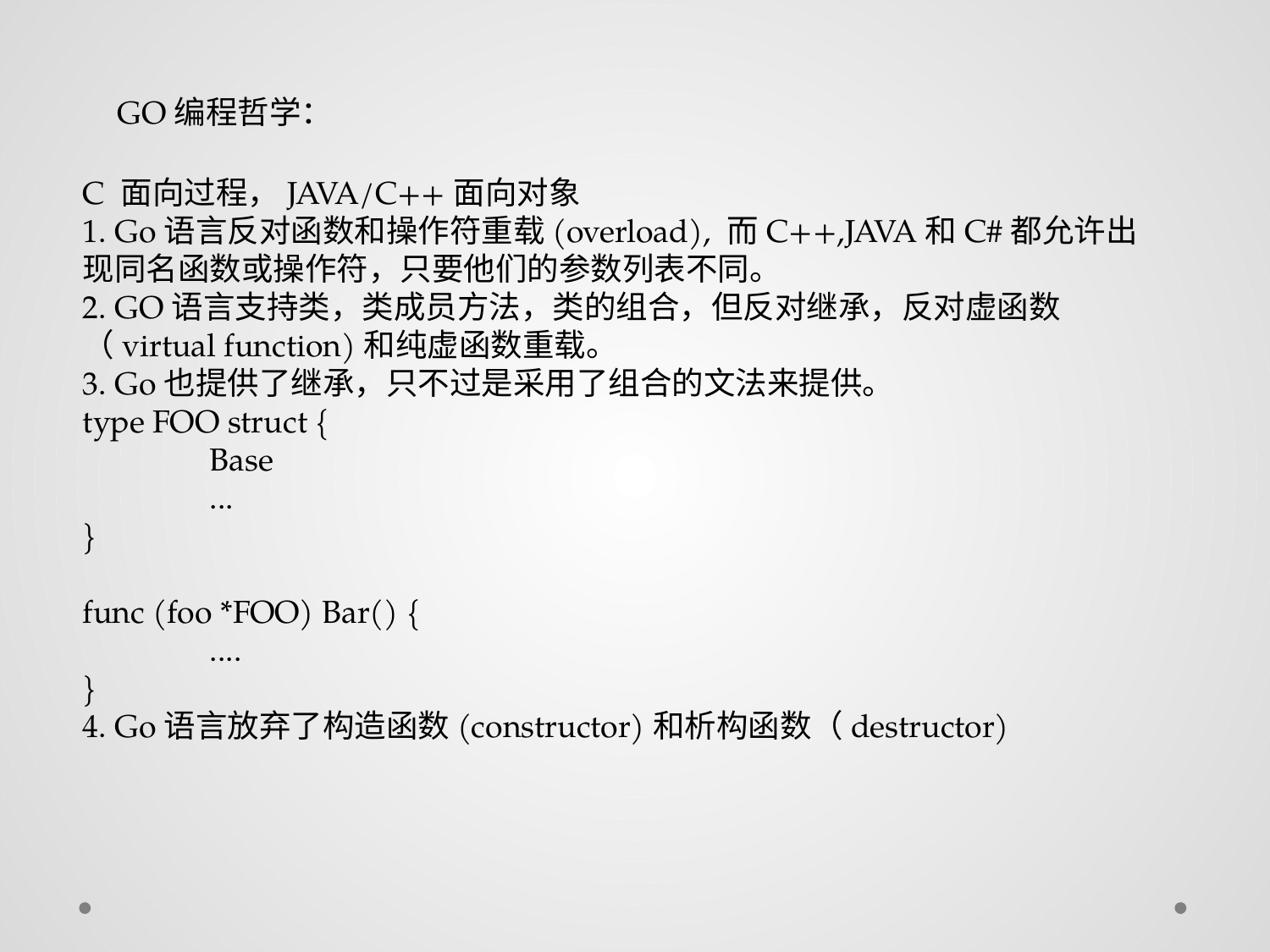

GO编程哲学：
C 面向过程，JAVA/C++面向对象
1. Go语言反对函数和操作符重载(overload), 而C++,JAVA和C#都允许出现同名函数或操作符，只要他们的参数列表不同。
2. GO语言支持类，类成员方法，类的组合，但反对继承，反对虚函数（virtual function)和纯虚函数重载。
3. Go也提供了继承，只不过是采用了组合的文法来提供。
type FOO struct {
	Base
	...
}

func (foo *FOO) Bar() {
	....
}
4. Go语言放弃了构造函数(constructor)和析构函数（destructor)